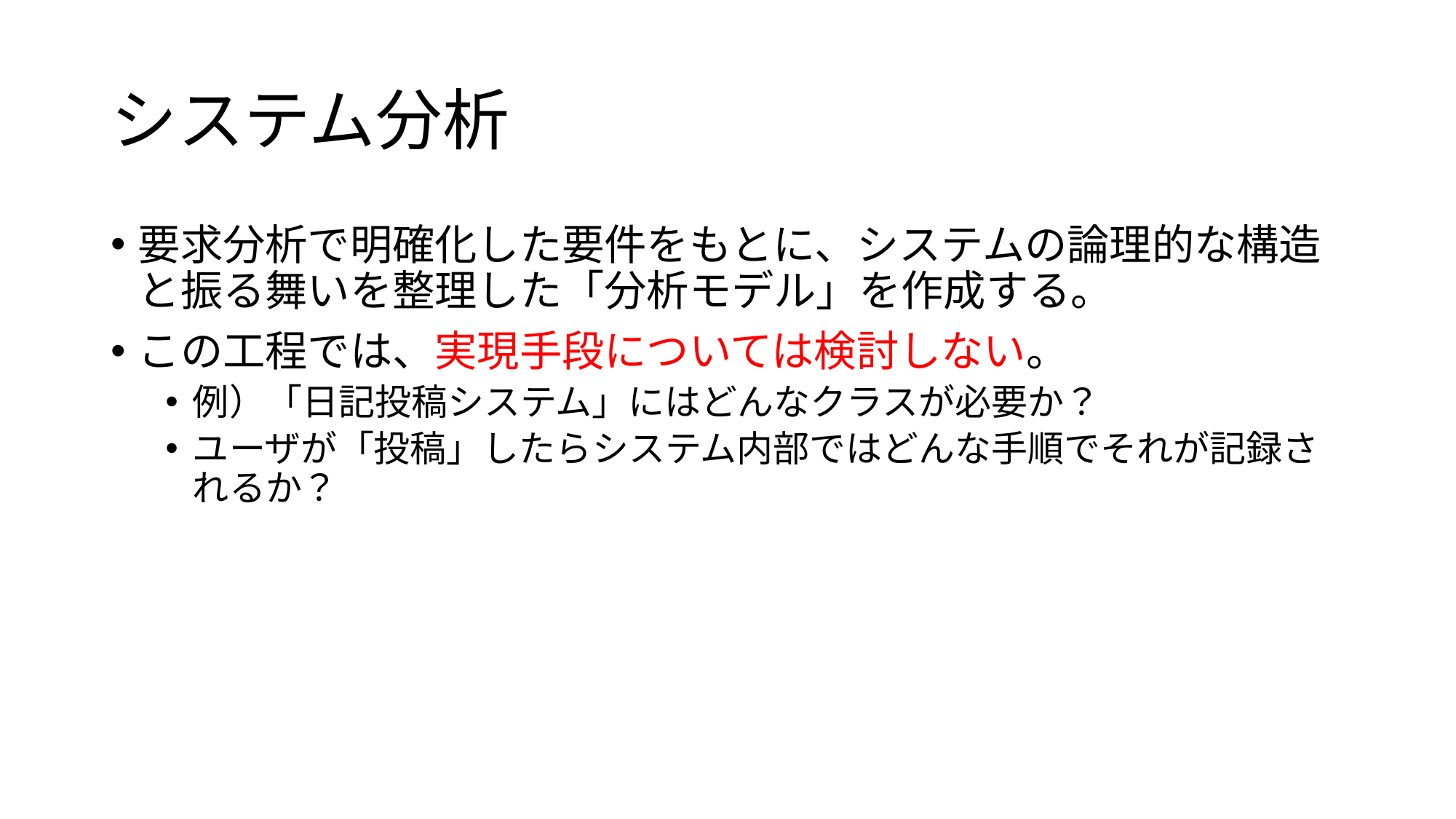

# システム分析
要求分析で明確化した要件をもとに、システムの論理的な構造と振る舞いを整理した「分析モデル」を作成する。
この工程では、実現手段については検討しない。
例）「日記投稿システム」にはどんなクラスが必要か？
ユーザが「投稿」したらシステム内部ではどんな手順でそれが記録されるか？